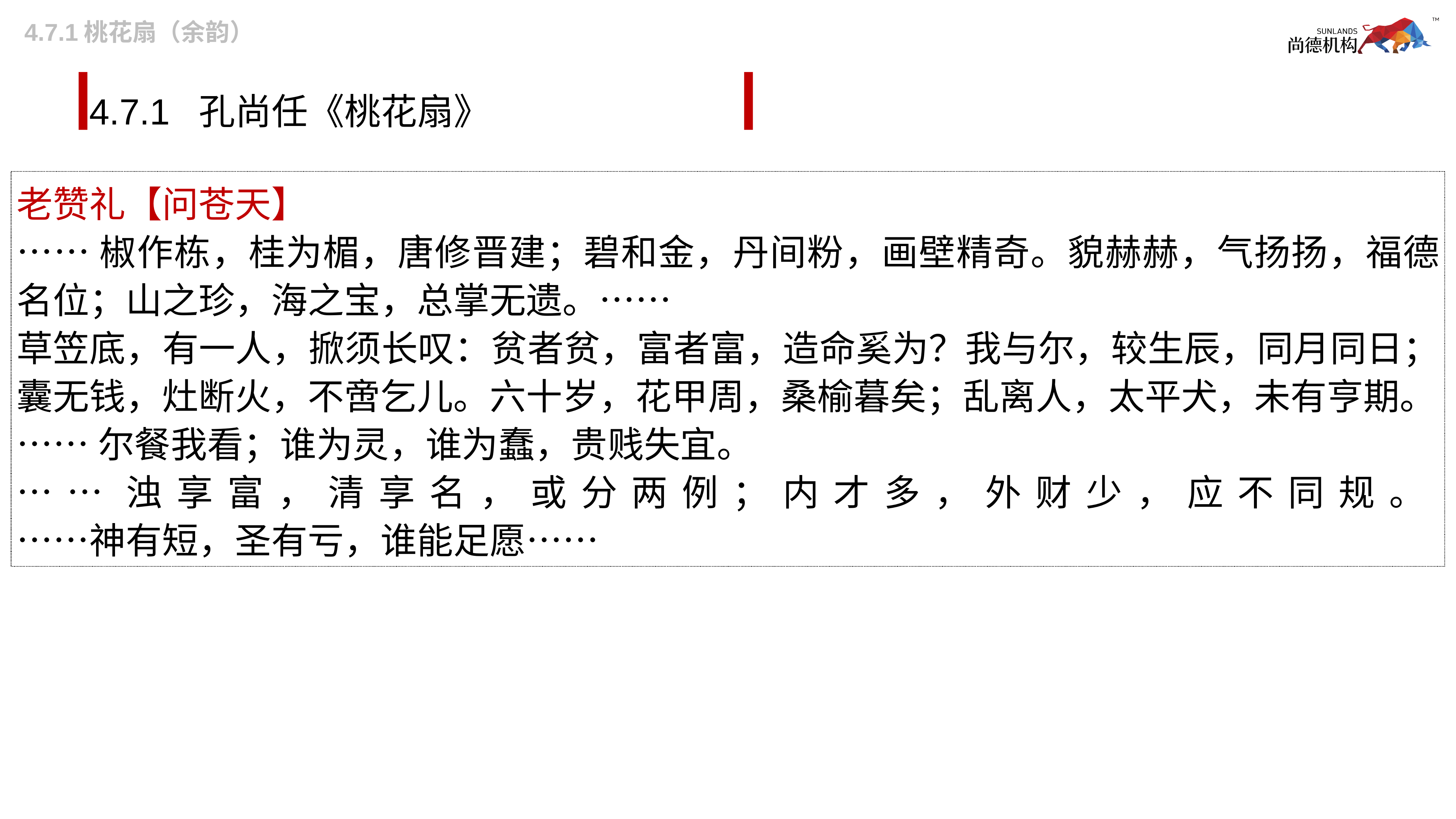

4.7.1桃花扇（余韵）
# 4.7.1  孔尚任《桃花扇》
老赞礼【问苍天】
……椒作栋，桂为楣，唐修晋建；碧和金，丹间粉，画壁精奇。貌赫赫，气扬扬，福德名位；山之珍，海之宝，总掌无遗。……
草笠底，有一人，掀须长叹：贫者贫，富者富，造命奚为？我与尔，较生辰，同月同日；囊无钱，灶断火，不啻乞儿。六十岁，花甲周，桑榆暮矣；乱离人，太平犬，未有亨期。
……尔餐我看；谁为灵，谁为蠢，贵贱失宜。
……浊享富，清享名，或分两例；内才多，外财少，应不同规。
……神有短，圣有亏，谁能足愿……